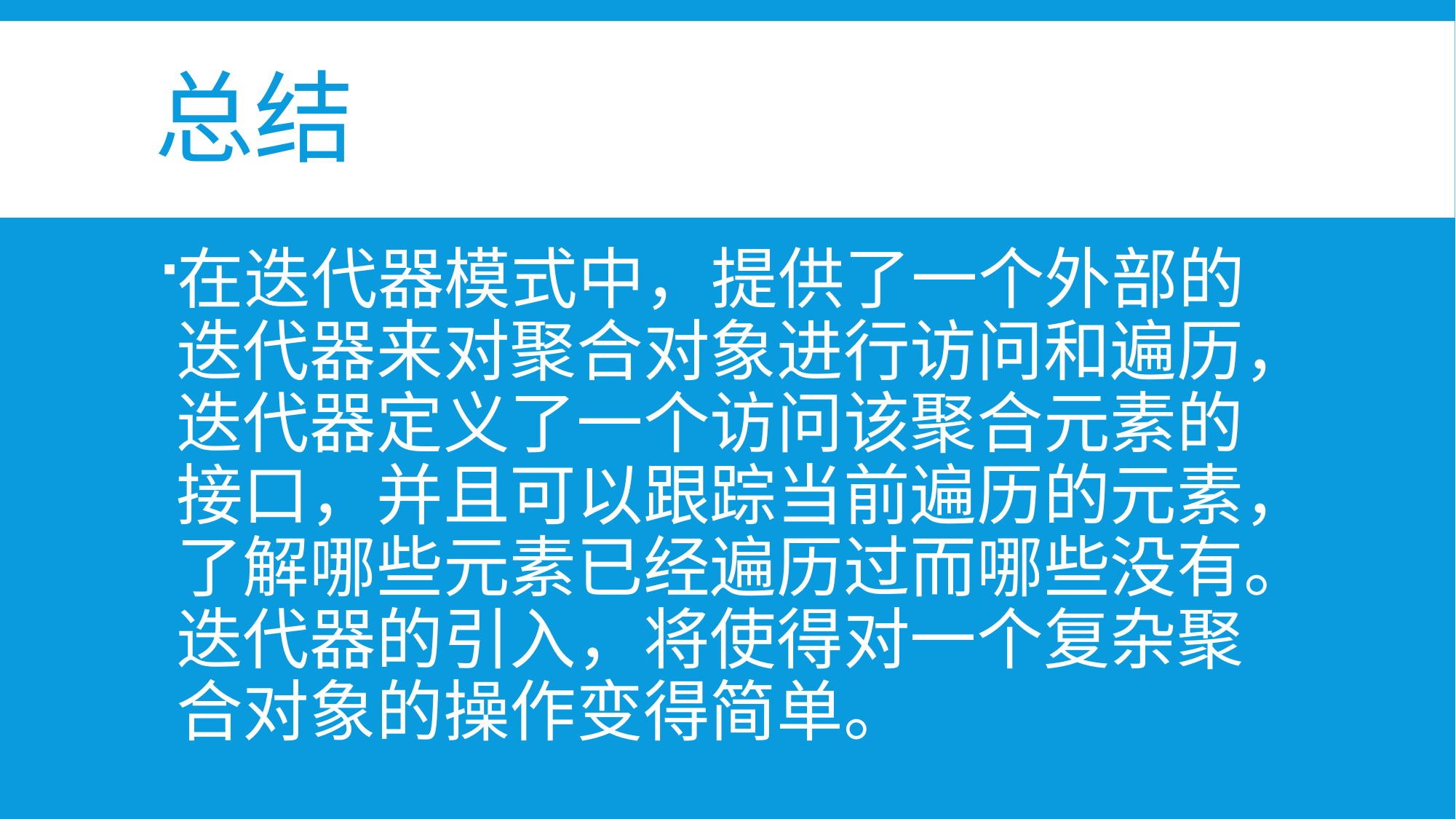

# 总结
在迭代器模式中，提供了一个外部的迭代器来对聚合对象进行访问和遍历，迭代器定义了一个访问该聚合元素的接口，并且可以跟踪当前遍历的元素，了解哪些元素已经遍历过而哪些没有。迭代器的引入，将使得对一个复杂聚合对象的操作变得简单。